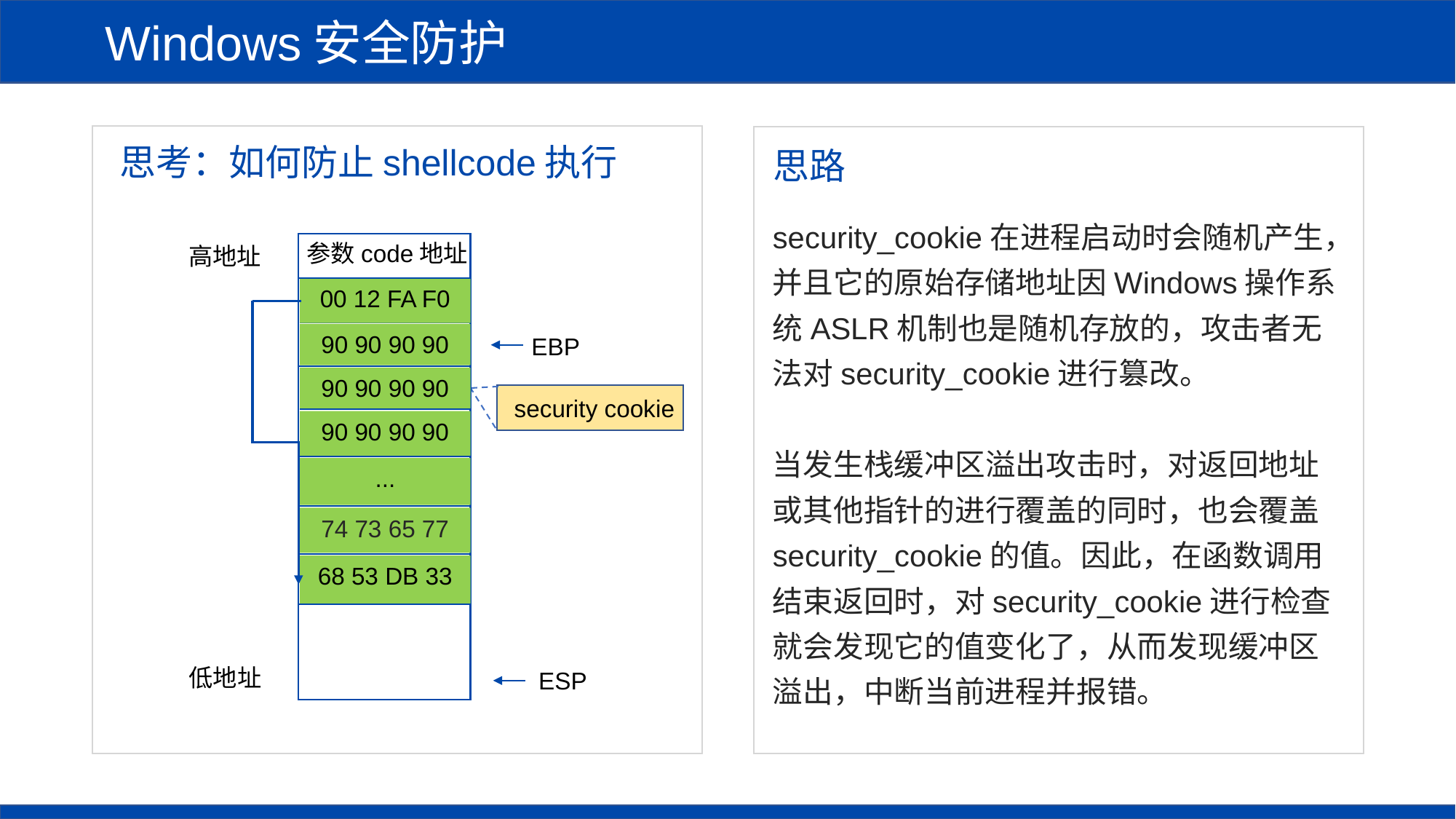

Windows安全防护

思考：如何防止shellcode执行
思路
security_cookie在进程启动时会随机产生，并且它的原始存储地址因Windows操作系统ASLR机制也是随机存放的，攻击者无法对security_cookie进行篡改。

当发生栈缓冲区溢出攻击时，对返回地址或其他指针的进行覆盖的同时，也会覆盖security_cookie的值。因此，在函数调用结束返回时，对security_cookie进行检查就会发现它的值变化了，从而发现缓冲区溢出，中断当前进程并报错。
参数code地址

高地址
00 12 FA F0
90 90 90 90
EBP
90 90 90 90

security cookie
90 90 90 90
...
74 73 65 77
68 53 DB 33
低地址
ESP